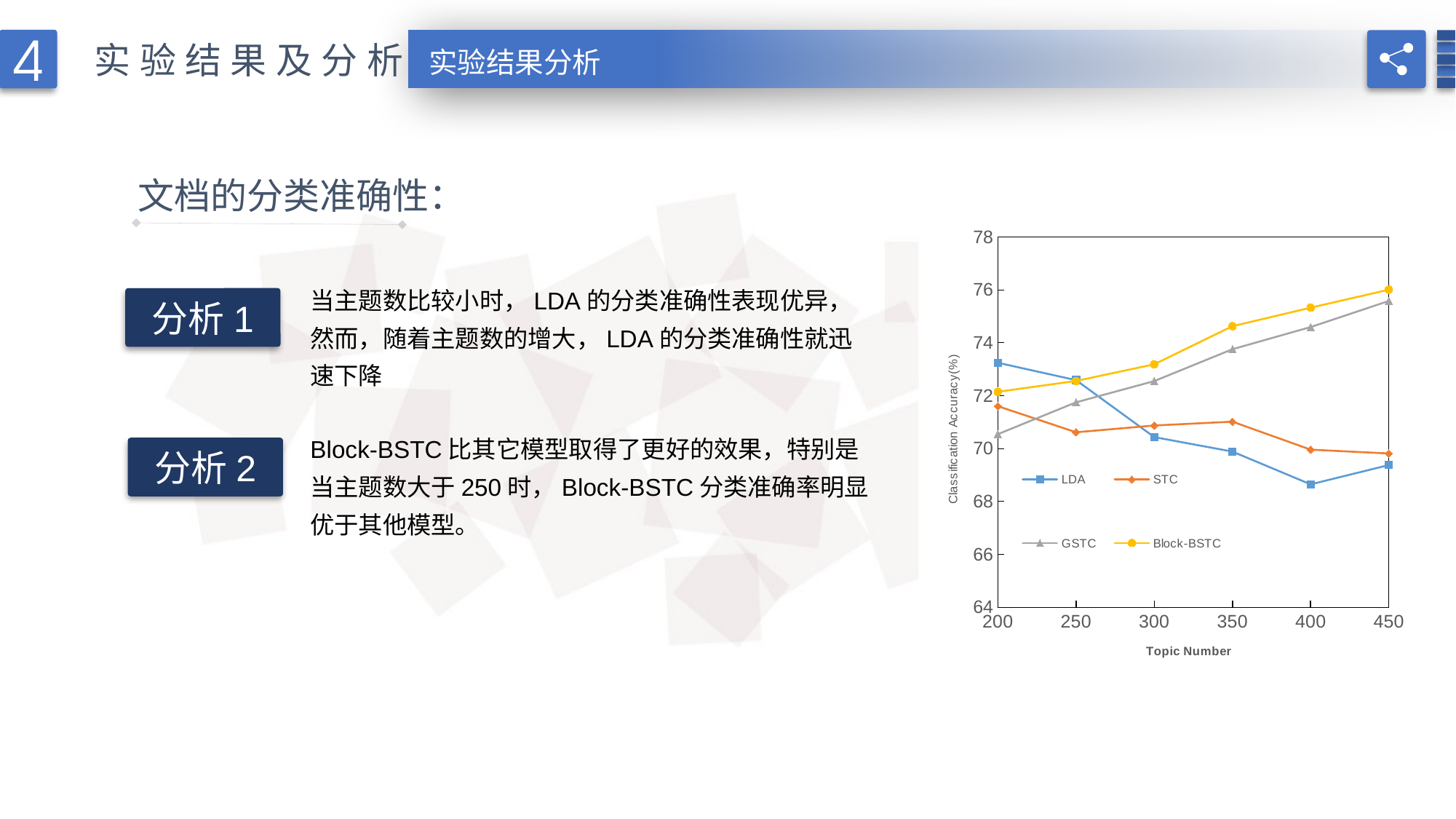

4

实验结果及分析
实验结果分析
文档的分类准确性：

### Chart

| Category | LDA | STC | GSTC | Block-BSTC |
|---|---|---|---|---|
| 200 | 73.2481751824817 | 71.6058394160583 | 70.5474452554744 | 72.15 |
| 250 | 72.5912408759124 | 70.6204379562043 | 71.7518248175182 | 72.56 |
| 300 | 70.4379562043795 | 70.8759124087591 | 72.5547445255474 | 73.19 |
| 350 | 69.8905109489051 | 71.0218978102189 | 73.7591240875912 | 74.63 |
| 400 | 68.6496350364963 | 69.963503649635 | 74.5985401459854 | 75.33 |
| 450 | 69.3795620437956 | 69.8175182481751 | 75.5839416058394 | 76.01 |
当主题数比较小时，LDA的分类准确性表现优异，然而，随着主题数的增大，LDA的分类准确性就迅速下降
分析1
Block-BSTC比其它模型取得了更好的效果，特别是当主题数大于250时，Block-BSTC分类准确率明显优于其他模型。
分析2